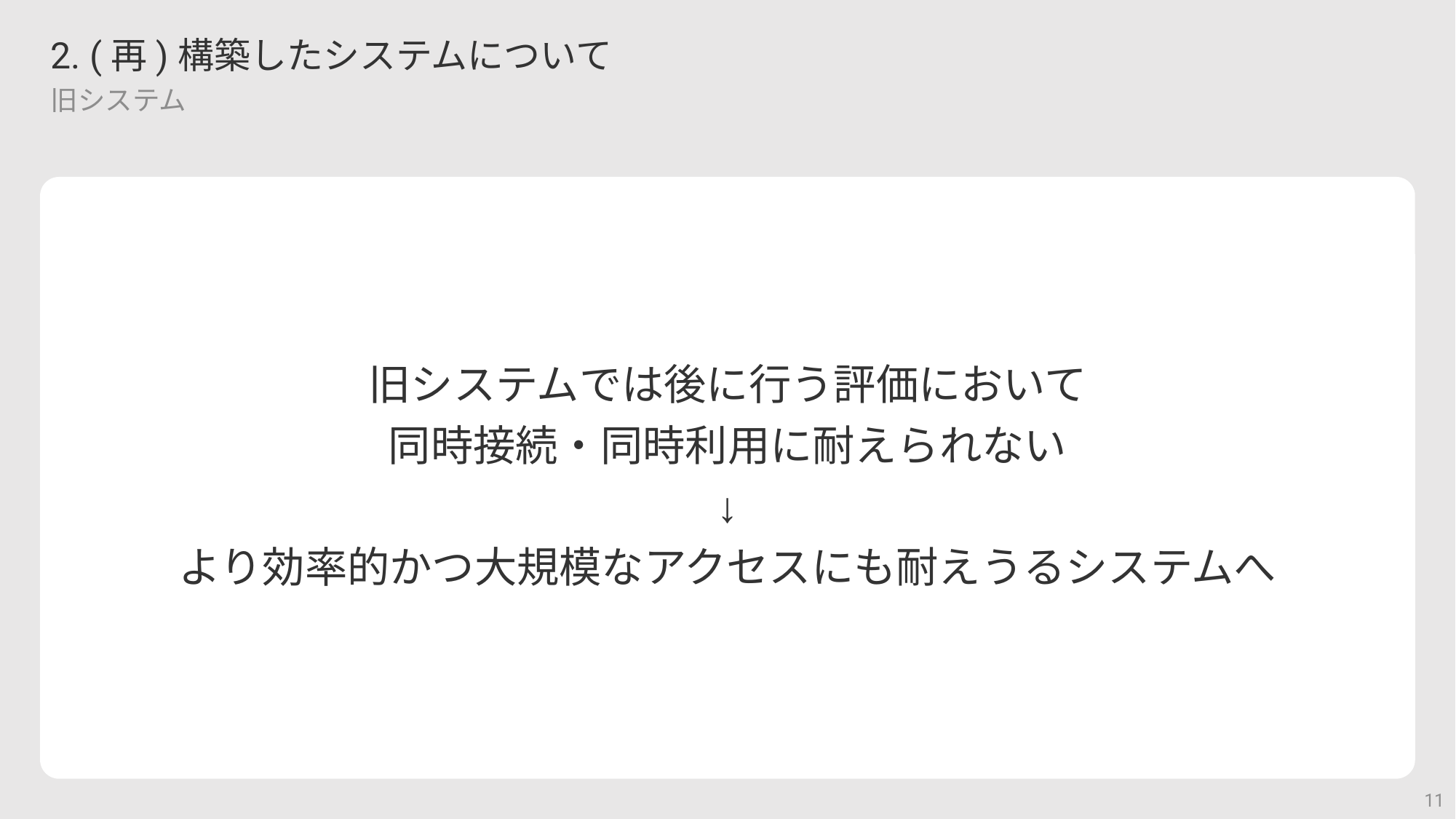

# 2. (再)構築したシステムについて
旧システム
旧システムでは後に行う評価において
同時接続・同時利用に耐えられない
↓
より効率的かつ大規模なアクセスにも耐えうるシステムへ
11